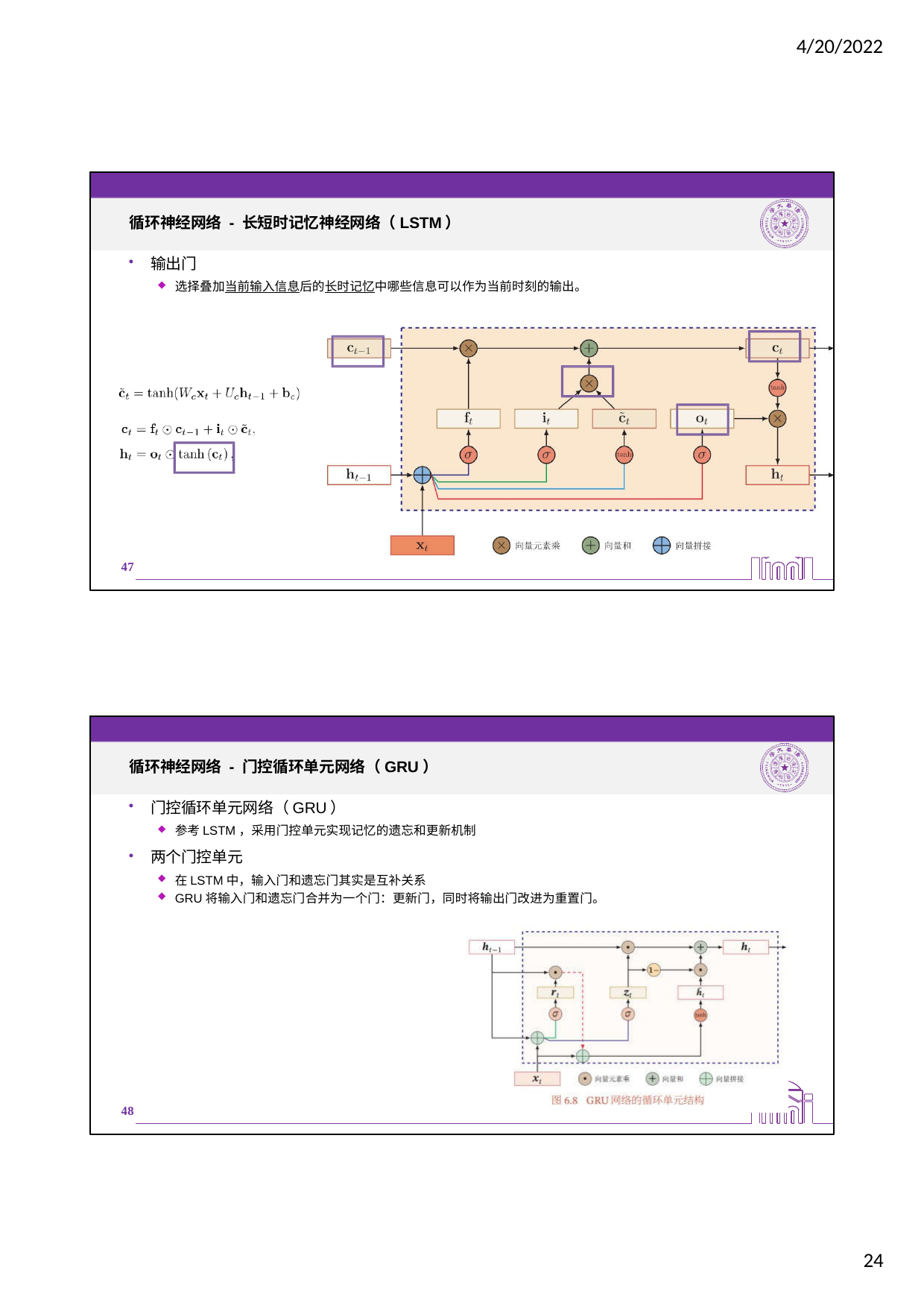

4/20/2022

循环神经网络 - 长短时记忆神经网络（LSTM）

输出门
选择叠加当前输入信息后的长时记忆中哪些信息可以作为当前时刻的输出。

47

循环神经网络 - 门控循环单元网络（GRU）

门控循环单元网络（GRU）
参考LSTM，采用门控单元实现记忆的遗忘和更新机制
两个门控单元
在LSTM中，输入门和遗忘门其实是互补关系
GRU将输入门和遗忘门合并为一个门：更新门，同时将输出门改进为重置门。

48

24